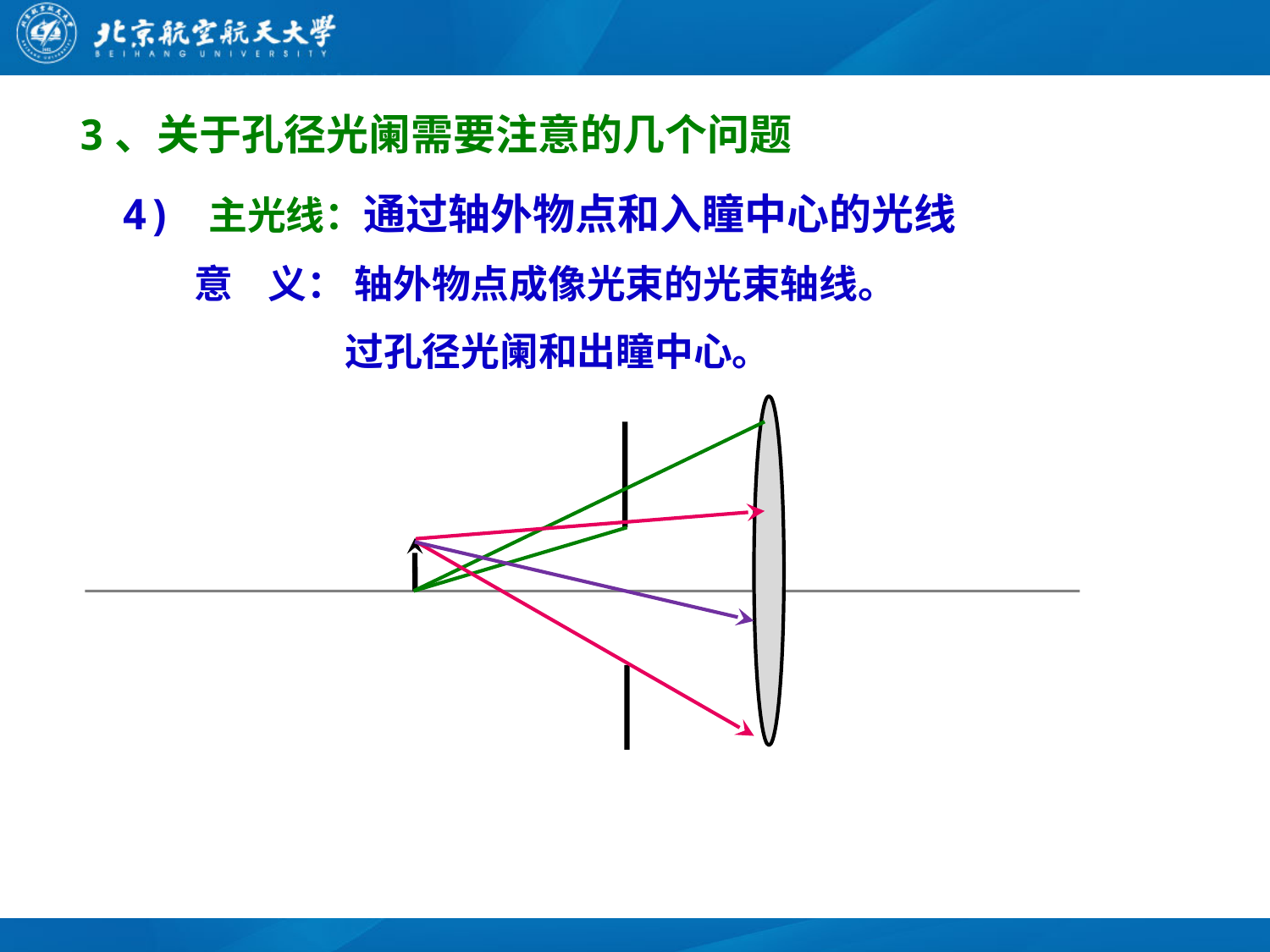

3、关于孔径光阑需要注意的几个问题
4) 主光线：通过轴外物点和入瞳中心的光线
       意    义： 轴外物点成像光束的光束轴线。
                        过孔径光阑和出瞳中心。